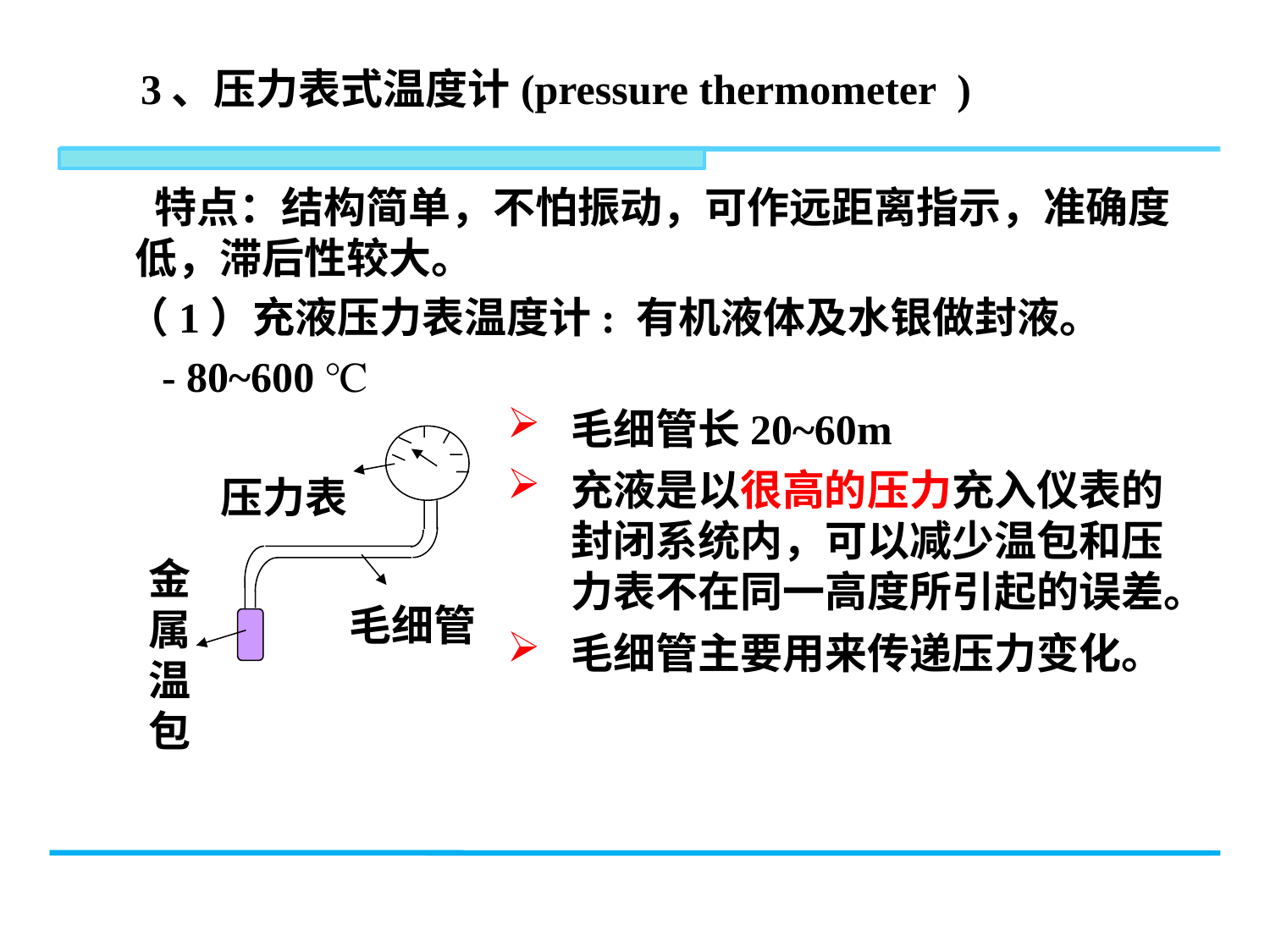

3、压力表式温度计(pressure thermometer  )

      特点：结构简单，不怕振动，可作远距离指示，准确度低，滞后性较大。
   （1）充液压力表温度计: 有机液体及水银做封液。
       - 80~600 ℃
毛细管长20~60m
充液是以很高的压力充入仪表的封闭系统内，可以减少温包和压力表不在同一高度所引起的误差。
毛细管主要用来传递压力变化。

压力表
金属温包

毛细管